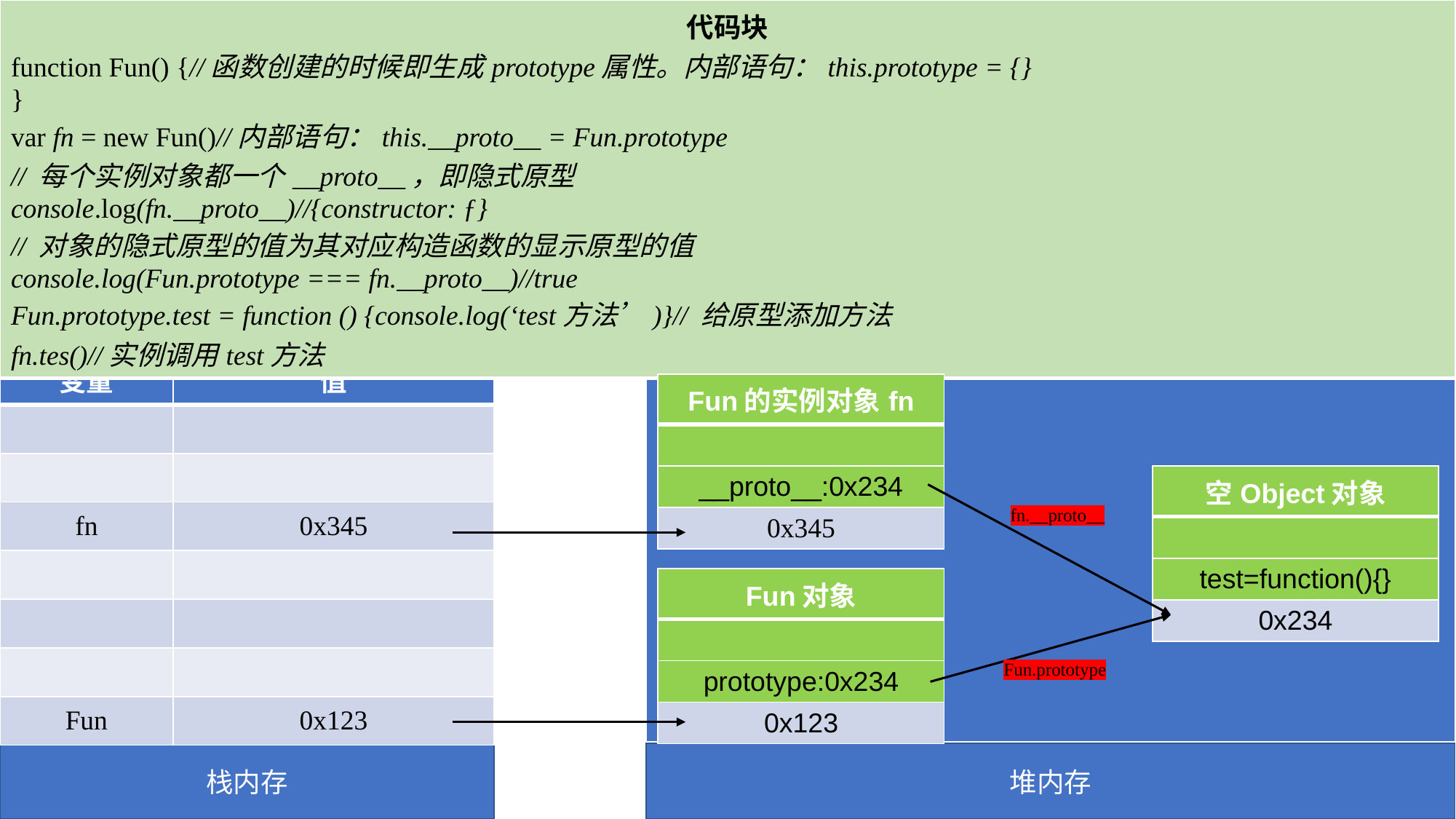

| 代码块 function Fun() {//函数创建的时候即生成prototype属性。内部语句：this.prototype = {} } var fn = new Fun()//内部语句：this.\_\_proto\_\_ = Fun.prototype // 每个实例对象都一个\_\_proto\_\_，即隐式原型 console.log(fn.\_\_proto\_\_)//{constructor: ƒ} // 对象的隐式原型的值为其对应构造函数的显示原型的值 console.log(Fun.prototype === fn.\_\_proto\_\_)//true Fun.prototype.test = function () {console.log(‘test方法’)}// 给原型添加方法 fn.tes()//实例调用test方法 |
| --- |
| 变量 | 值 |
| --- | --- |
|  |  |
|  |  |
| fn | 0x345 |
|  |  |
|  |  |
|  |  |
| Fun | 0x123 |
|  |
| --- |
| Fun的实例对象fn |
| --- |
|  |
| \_\_proto\_\_:0x234 |
| 0x345 |
| 空Object对象 |
| --- |
|  |
| test=function(){} |
| 0x234 |
fn.__proto__
| Fun对象 |
| --- |
|  |
| prototype:0x234 |
| 0x123 |
Fun.prototype
栈内存
堆内存